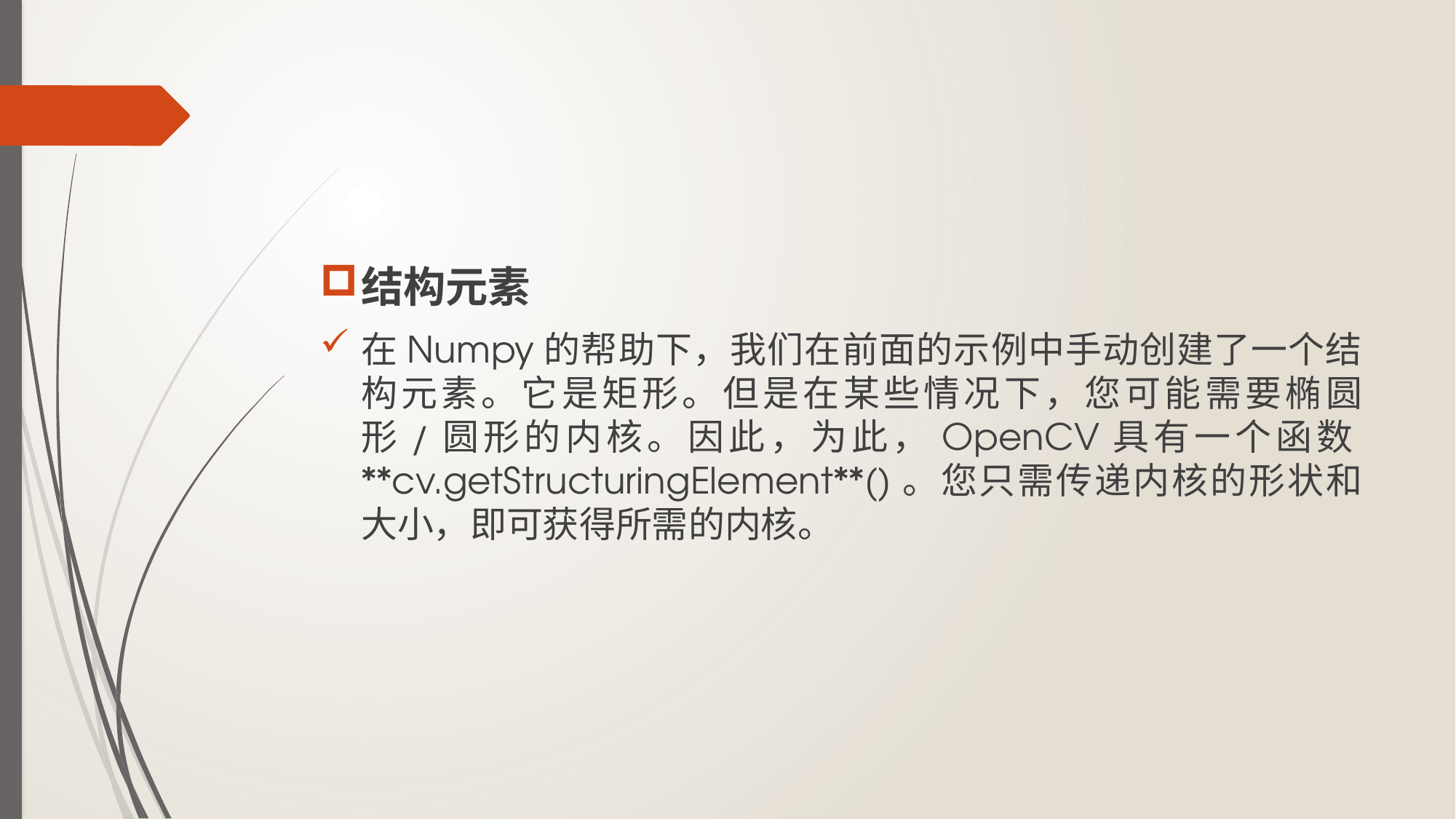

#
结构元素
在Numpy的帮助下，我们在前面的示例中手动创建了一个结构元素。它是矩形。但是在某些情况下，您可能需要椭圆形/圆形的内核。因此，为此，OpenCV具有一个函数**cv.getStructuringElement**()。您只需传递内核的形状和大小，即可获得所需的内核。